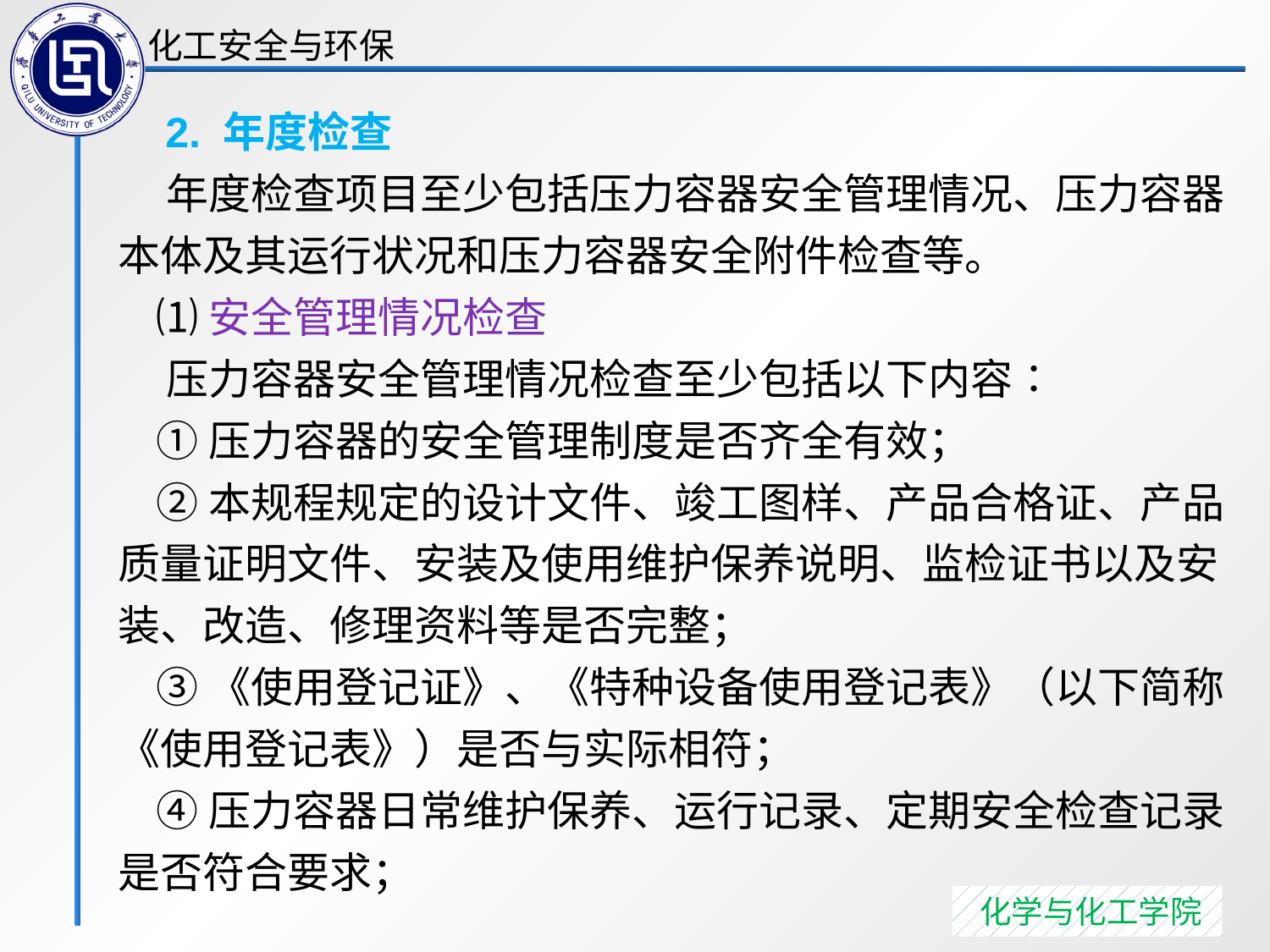

2. 年度检查
    年度检查项目至少包括压力容器安全管理情况、压力容器本体及其运行状况和压力容器安全附件检查等。
    ⑴安全管理情况检查
    压力容器安全管理情况检查至少包括以下内容∶
    ①压力容器的安全管理制度是否齐全有效；
    ②本规程规定的设计文件、竣工图样、产品合格证、产品质量证明文件、安装及使用维护保养说明、监检证书以及安装、改造、修理资料等是否完整；
    ③《使用登记证》、《特种设备使用登记表》（以下简称《使用登记表》）是否与实际相符；
    ④压力容器日常维护保养、运行记录、定期安全检查记录是否符合要求；